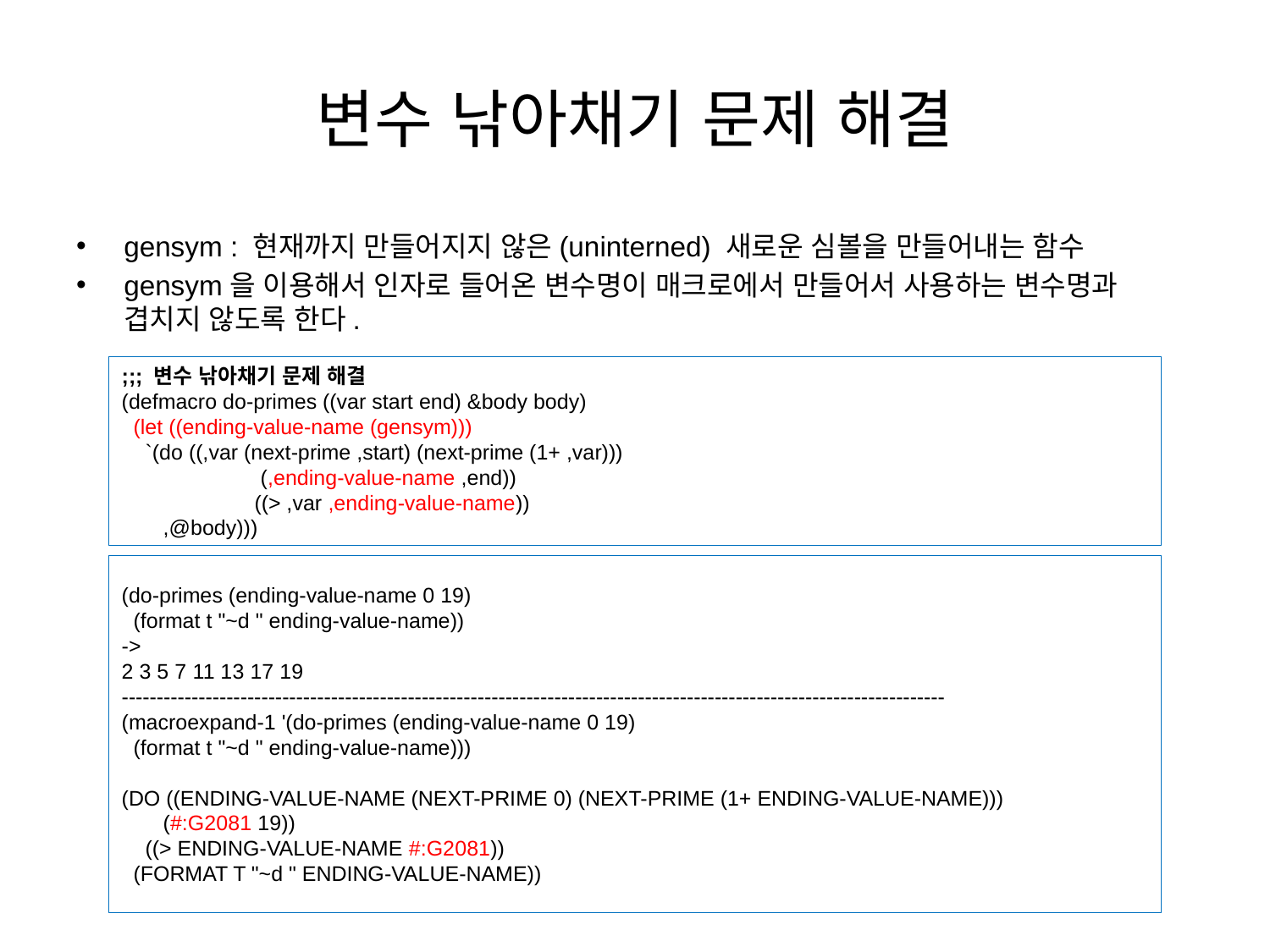

# 변수 낚아채기 문제 해결
gensym : 현재까지 만들어지지 않은(uninterned) 새로운 심볼을 만들어내는 함수
gensym을 이용해서 인자로 들어온 변수명이 매크로에서 만들어서 사용하는 변수명과 겹치지 않도록 한다.
;;; 변수 낚아채기 문제 해결
(defmacro do-primes ((var start end) &body body)
  (let ((ending-value-name (gensym)))
    `(do ((,var (next-prime ,start) (next-prime (1+ ,var)))
	  (,ending-value-name ,end))
	 ((> ,var ,ending-value-name))
       ,@body)))
(do-primes (ending-value-name 0 19)
  (format t "~d " ending-value-name))
->
2 3 5 7 11 13 17 19
----------------------------------------------------------------------------------------------------------------------
(macroexpand-1 '(do-primes (ending-value-name 0 19)
  (format t "~d " ending-value-name)))

(DO ((ENDING-VALUE-NAME (NEXT-PRIME 0) (NEXT-PRIME (1+ ENDING-VALUE-NAME)))
       (#:G2081 19))
    ((> ENDING-VALUE-NAME #:G2081))
  (FORMAT T "~d " ENDING-VALUE-NAME))